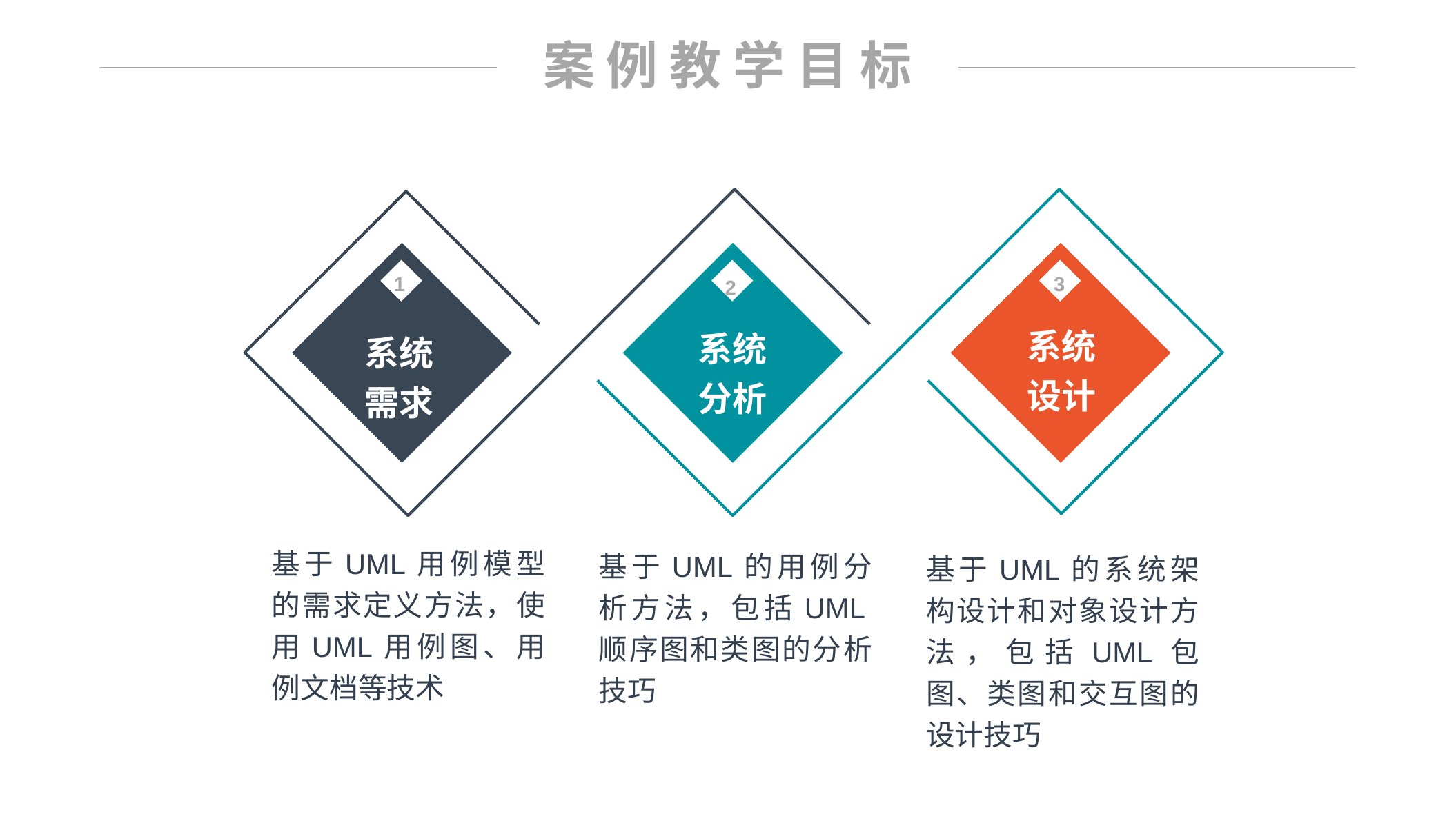

案 例 教 学 目 标

1
3
2

系统设计
系统分析
系统需求
基于UML用例模型的需求定义方法，使用UML用例图、用例文档等技术
基于UML的用例分析方法，包括UML顺序图和类图的分析技巧
基于UML的系统架构设计和对象设计方法，包括UML包图、类图和交互图的设计技巧